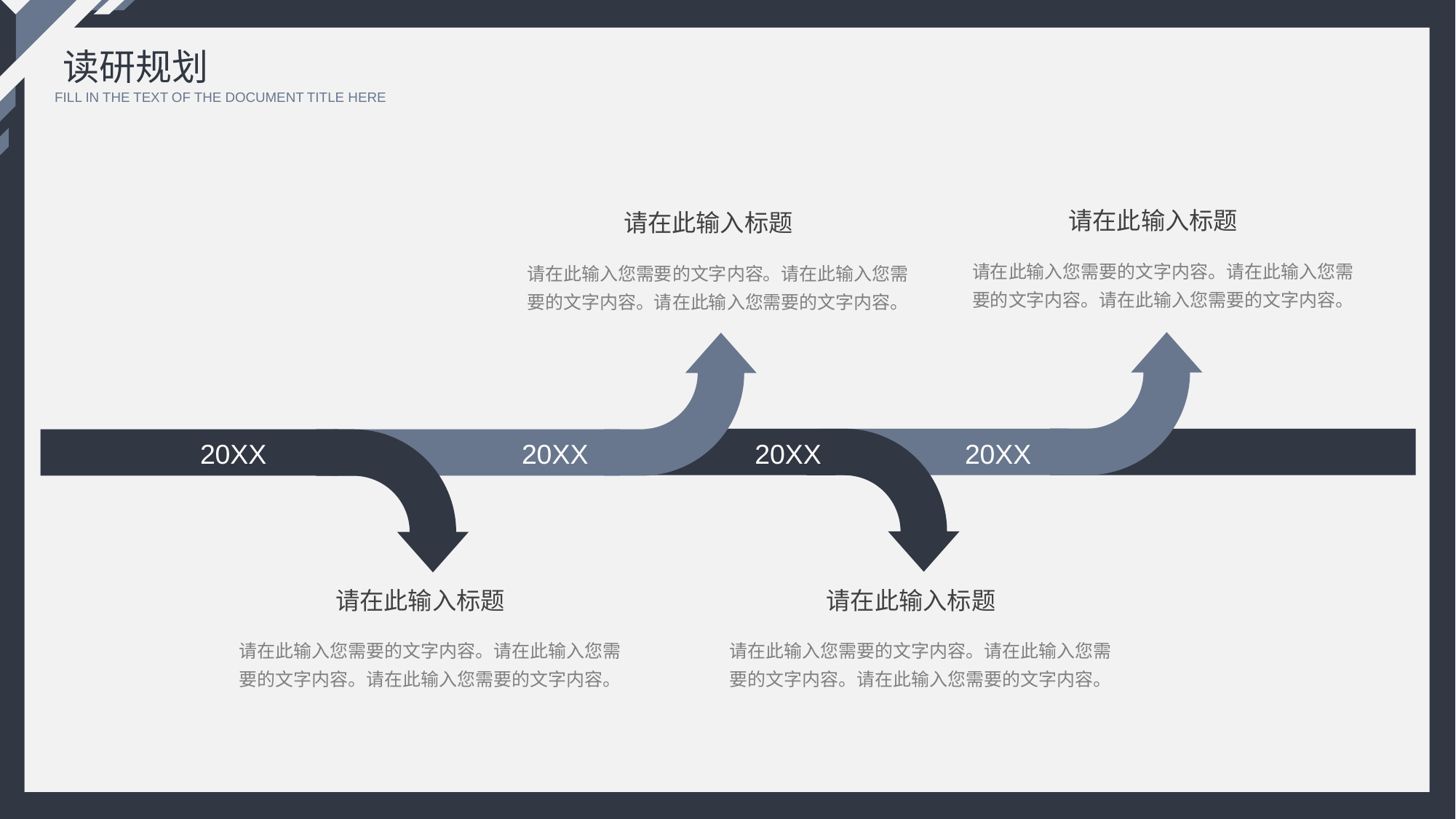

读研规划
FILL IN THE TEXT OF THE DOCUMENT TITLE HERE
请在此输入标题
请在此输入标题
请在此输入您需要的文字内容。请在此输入您需要的文字内容。请在此输入您需要的文字内容。
请在此输入您需要的文字内容。请在此输入您需要的文字内容。请在此输入您需要的文字内容。

20XX
20XX
20XX
20XX
请在此输入标题
请在此输入标题
请在此输入您需要的文字内容。请在此输入您需要的文字内容。请在此输入您需要的文字内容。
请在此输入您需要的文字内容。请在此输入您需要的文字内容。请在此输入您需要的文字内容。